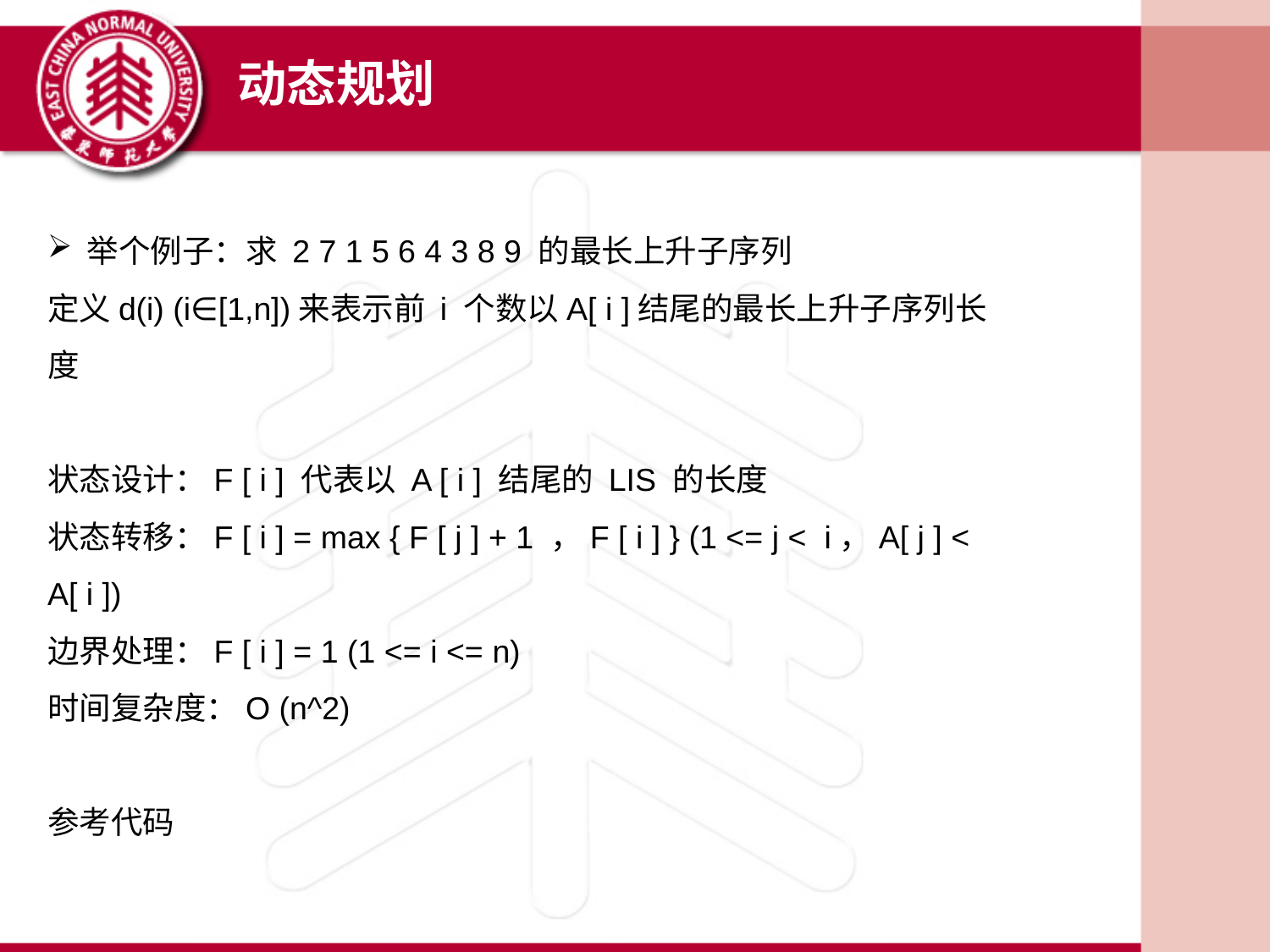

动态规划
举个例子：求 2 7 1 5 6 4 3 8 9 的最长上升子序列
定义d(i) (i∈[1,n])来表示前 i 个数以A[ i ]结尾的最长上升子序列长度

状态设计：F [ i ] 代表以 A [ i ] 结尾的 LIS 的长度
状态转移：F [ i ] = max { F [ j ] + 1 ，F [ i ] } (1 <= j <  i，A[ j ] < A[ i ])
边界处理：F [ i ] = 1 (1 <= i <= n)
时间复杂度：O (n^2)

参考代码